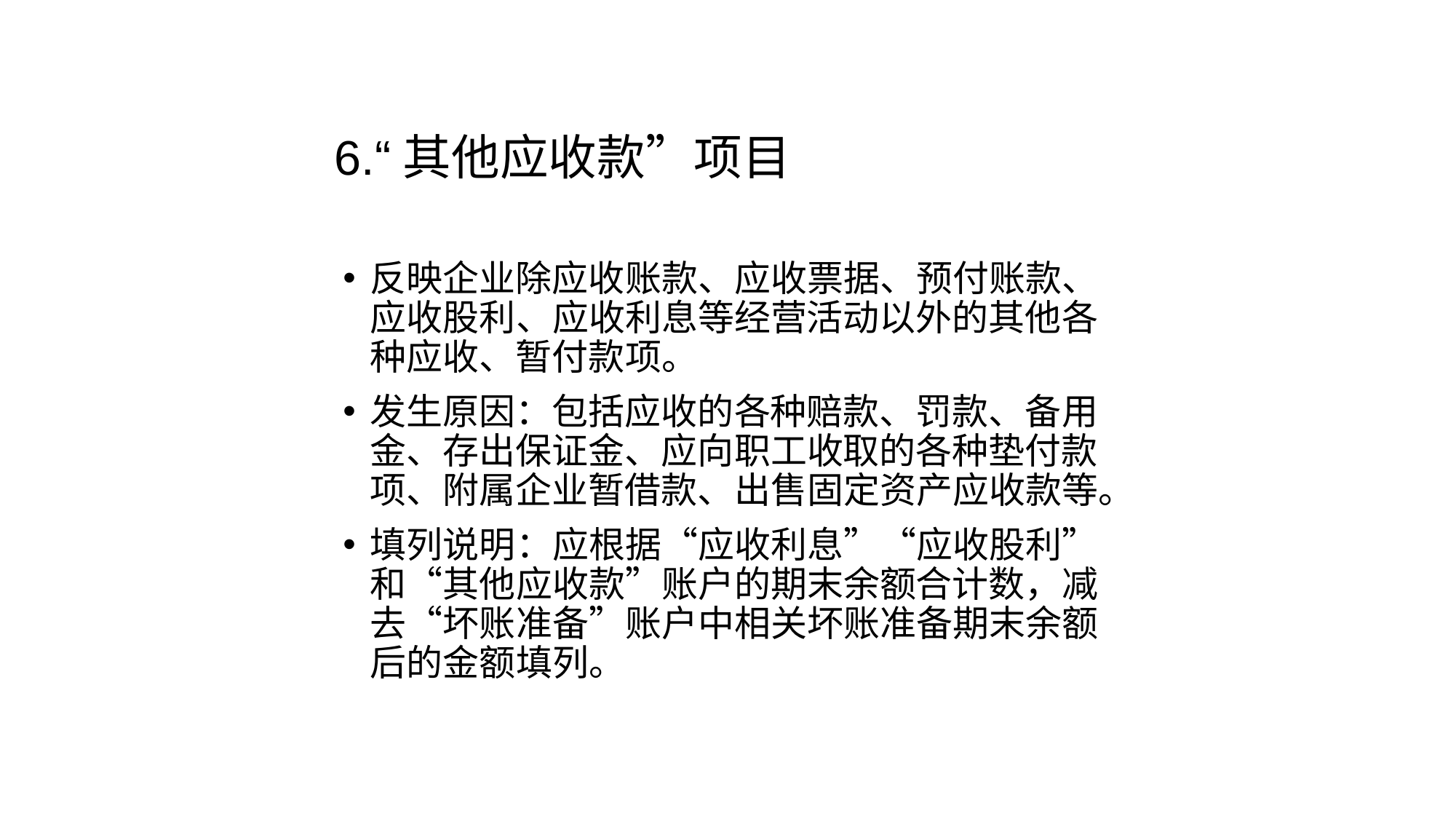

# 6.“其他应收款”项目
反映企业除应收账款、应收票据、预付账款、应收股利、应收利息等经营活动以外的其他各种应收、暂付款项。
发生原因：包括应收的各种赔款、罚款、备用金、存出保证金、应向职工收取的各种垫付款项、附属企业暂借款、出售固定资产应收款等。
填列说明：应根据“应收利息”“应收股利”和“其他应收款”账户的期末余额合计数，减去“坏账准备”账户中相关坏账准备期末余额后的金额填列。